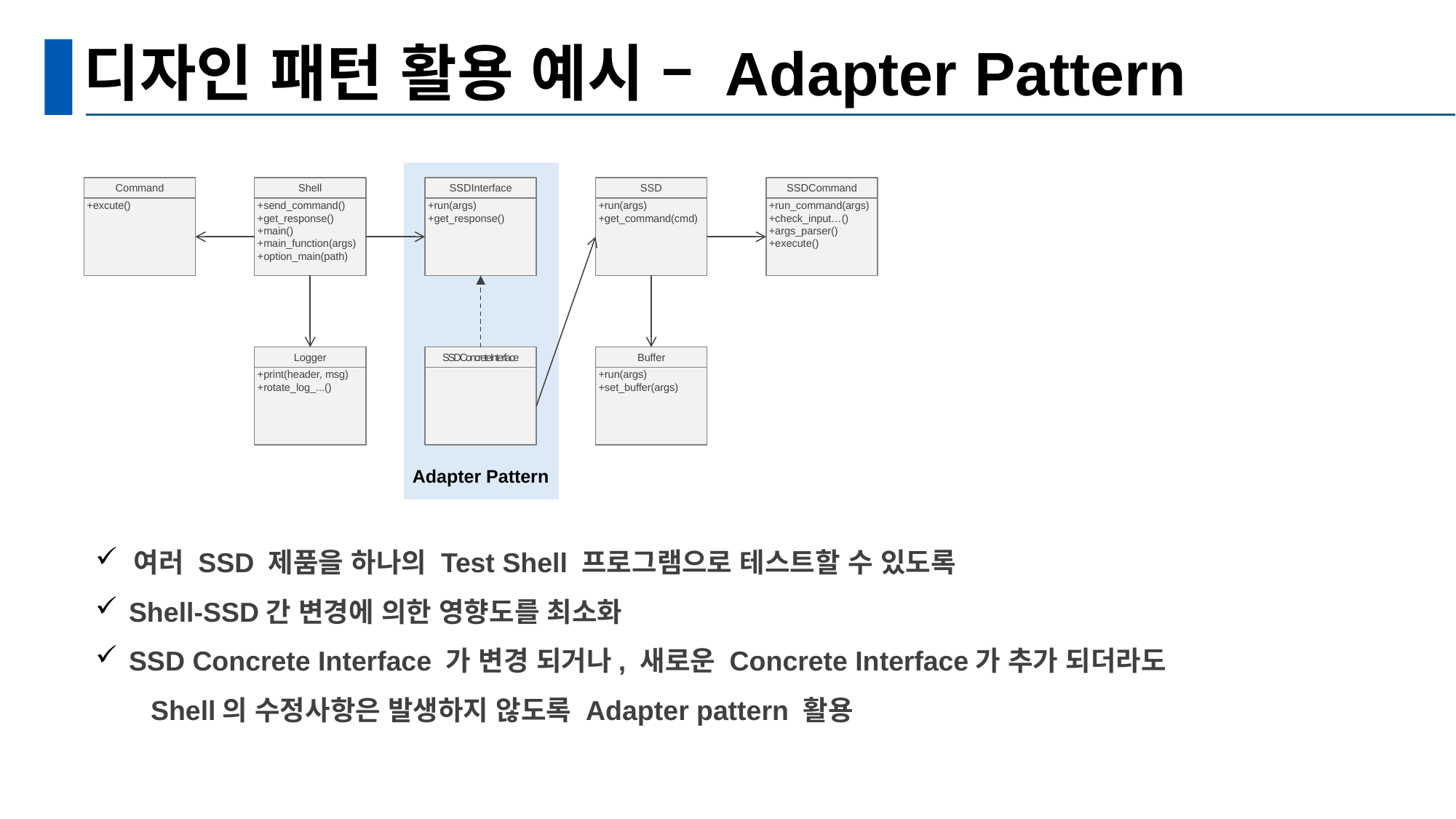

# 디자인 패턴 활용 예시 – Adapter Pattern

Command
 +excute()

Shell
 +send_command()
 +get_response()
 +main()
 +main_function(args)
 +option_main(path)

SSDInterface
 +run(args)
 +get_response()

SSD
 +run(args)
 +get_command(cmd)

SSDCommand
 +run_command(args)
 +check_input…()
 +args_parser()
 +execute()

Logger
 +print(header, msg)
 +rotate_log_...()

SSDConcreteInterface

Buffer
 +run(args)
 +set_buffer(args)

Adapter Pattern
 여러 SSD 제품을 하나의 Test Shell 프로그램으로 테스트할 수 있도록
 Shell-SSD간 변경에 의한 영향도를 최소화
 SSD Concrete Interface 가 변경 되거나, 새로운 Concrete Interface가 추가 되더라도
   Shell의 수정사항은 발생하지 않도록 Adapter pattern 활용